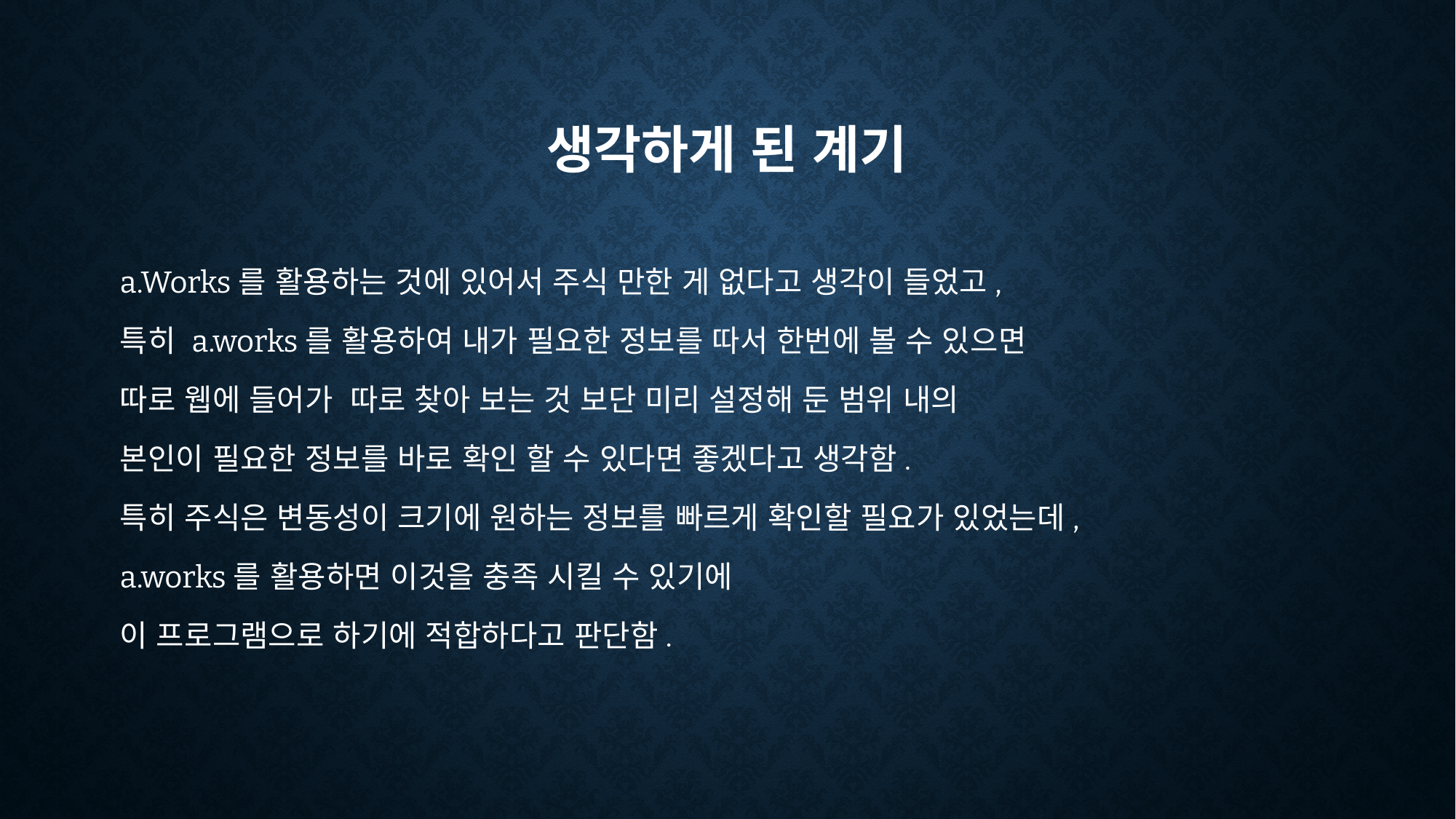

# 생각하게 된 계기
a.Works를 활용하는 것에 있어서 주식 만한 게 없다고 생각이 들었고,
특히 a.works를 활용하여 내가 필요한 정보를 따서 한번에 볼 수 있으면
따로 웹에 들어가  따로 찾아 보는 것 보단 미리 설정해 둔 범위 내의
본인이 필요한 정보를 바로 확인 할 수 있다면 좋겠다고 생각함.
특히 주식은 변동성이 크기에 원하는 정보를 빠르게 확인할 필요가 있었는데,
a.works를 활용하면 이것을 충족 시킬 수 있기에
이 프로그램으로 하기에 적합하다고 판단함.